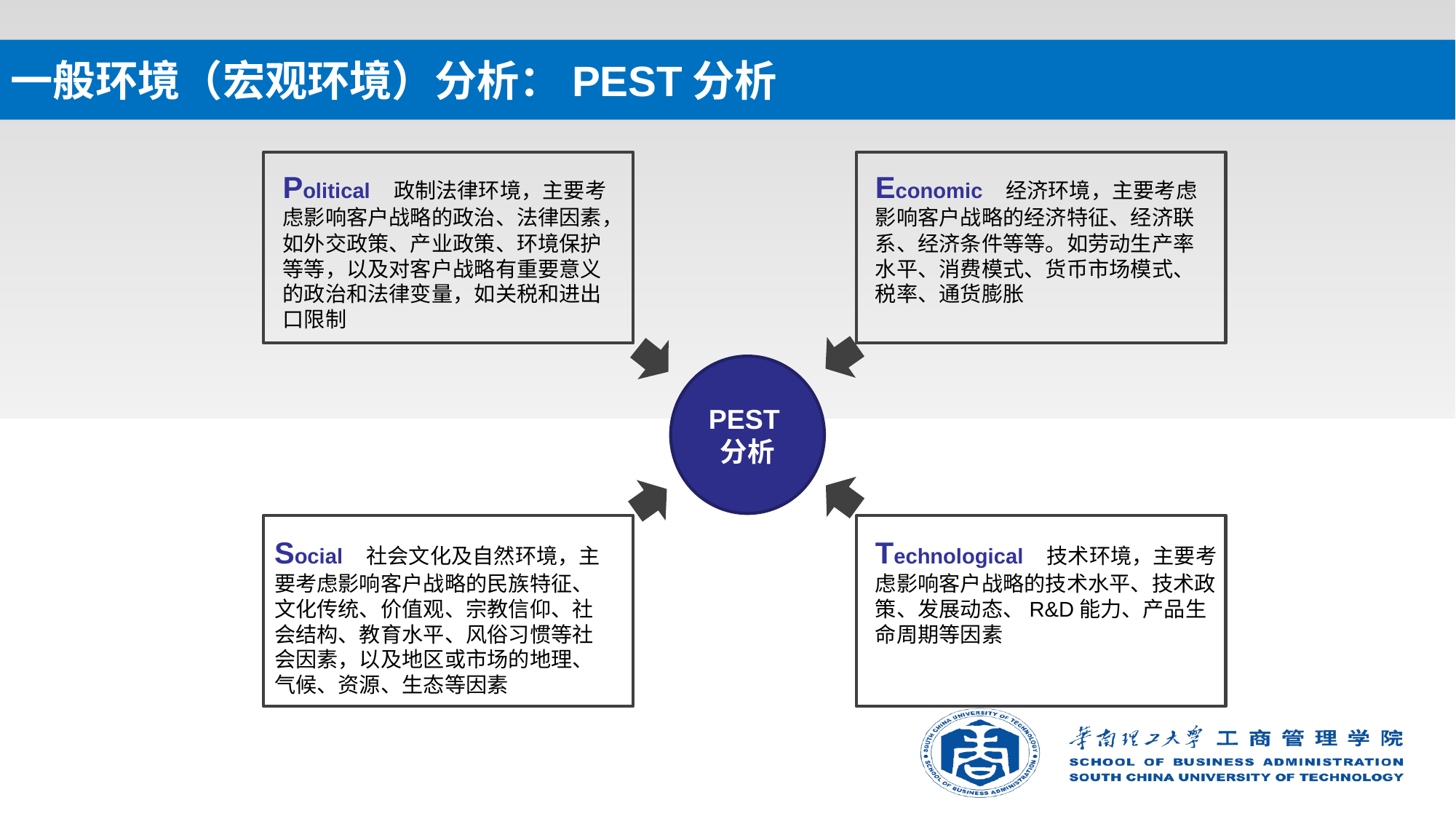

# 一般环境（宏观环境）分析：PEST分析

Political   政制法律环境，主要考虑影响客户战略的政治、法律因素，如外交政策、产业政策、环境保护等等，以及对客户战略有重要意义的政治和法律变量，如关税和进出口限制
Economic   经济环境，主要考虑影响客户战略的经济特征、经济联系、经济条件等等。如劳动生产率水平、消费模式、货币市场模式、税率、通货膨胀

PEST分析

Social   社会文化及自然环境，主要考虑影响客户战略的民族特征、文化传统、价值观、宗教信仰、社会结构、教育水平、风俗习惯等社会因素，以及地区或市场的地理、气候、资源、生态等因素
Technological   技术环境，主要考虑影响客户战略的技术水平、技术政策、发展动态、R&D能力、产品生命周期等因素